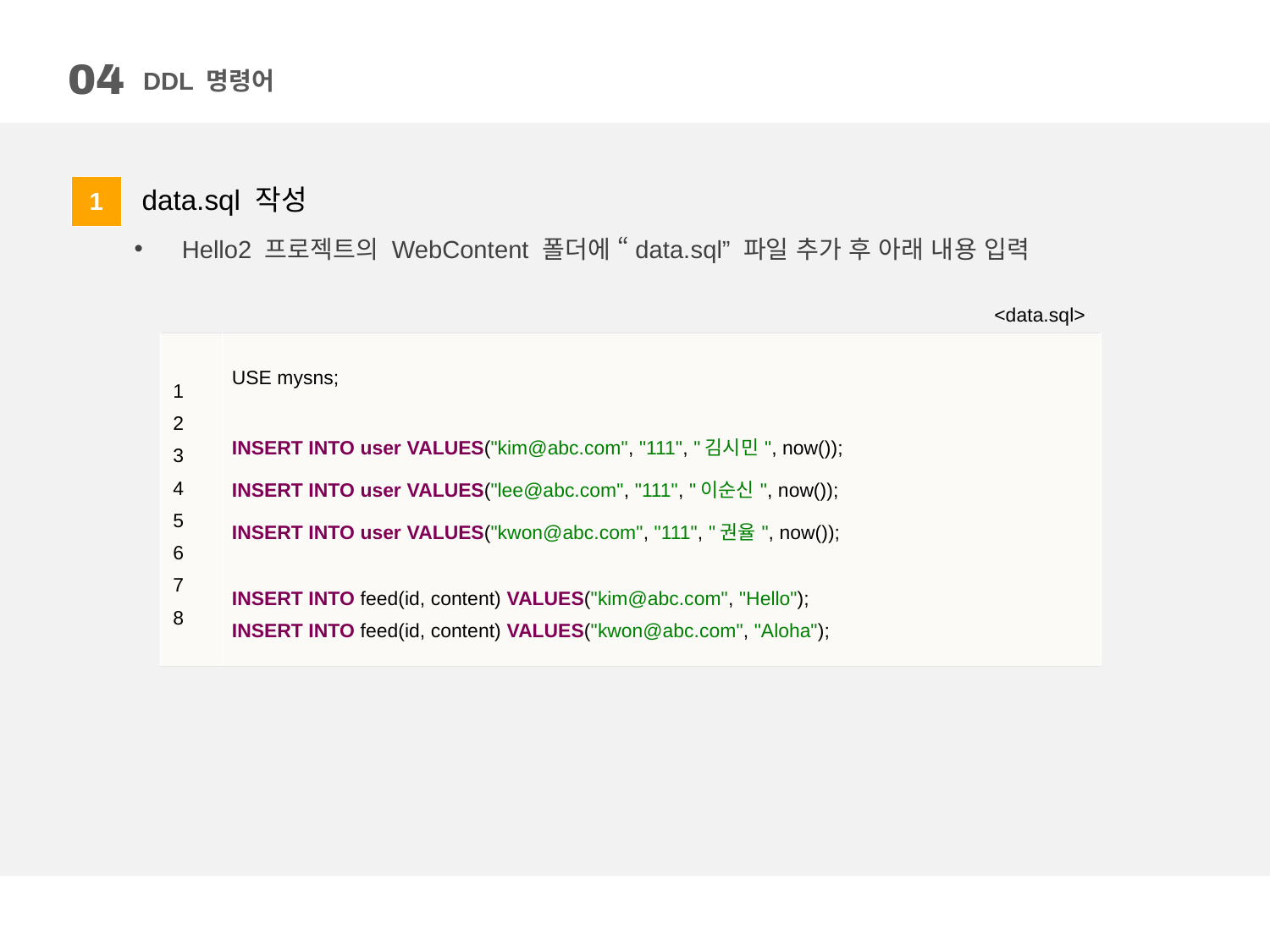

04
DDL 명령어
 data.sql 작성
Hello2 프로젝트의 WebContent 폴더에 “data.sql” 파일 추가 후 아래 내용 입력

| 1 |
| --- |
<data.sql>
| 1 2 3 4 5 6 7 8 | USE mysns; INSERT INTO user VALUES("kim@abc.com", "111", "김시민", now()); INSERT INTO user VALUES("lee@abc.com", "111", "이순신", now()); INSERT INTO user VALUES("kwon@abc.com", "111", "권율", now()); INSERT INTO feed(id, content) VALUES("kim@abc.com", "Hello"); INSERT INTO feed(id, content) VALUES("kwon@abc.com", "Aloha"); |
| --- | --- |